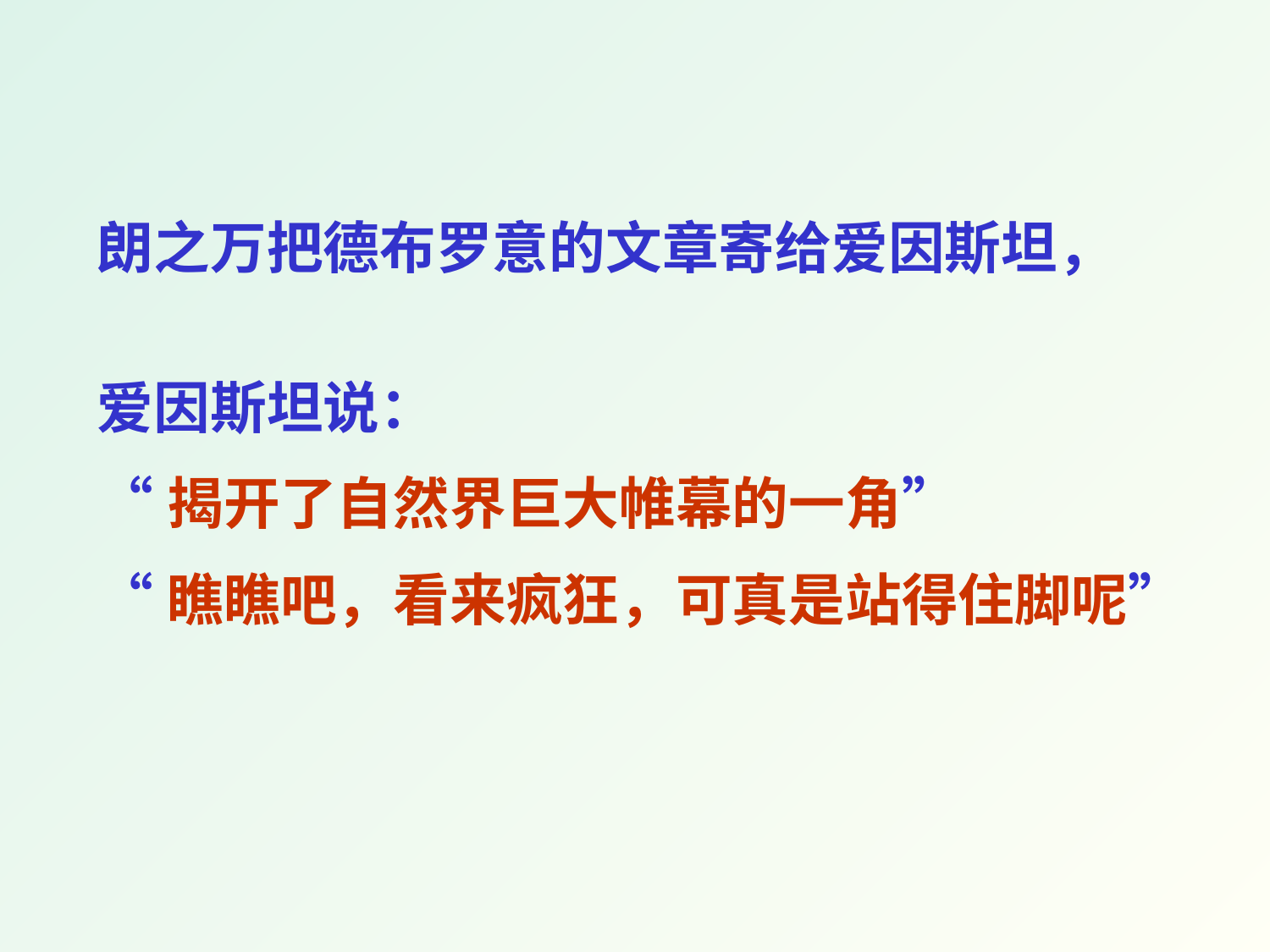

朗之万把德布罗意的文章寄给爱因斯坦，
爱因斯坦说：
“揭开了自然界巨大帷幕的一角”
“瞧瞧吧，看来疯狂，可真是站得住脚呢”